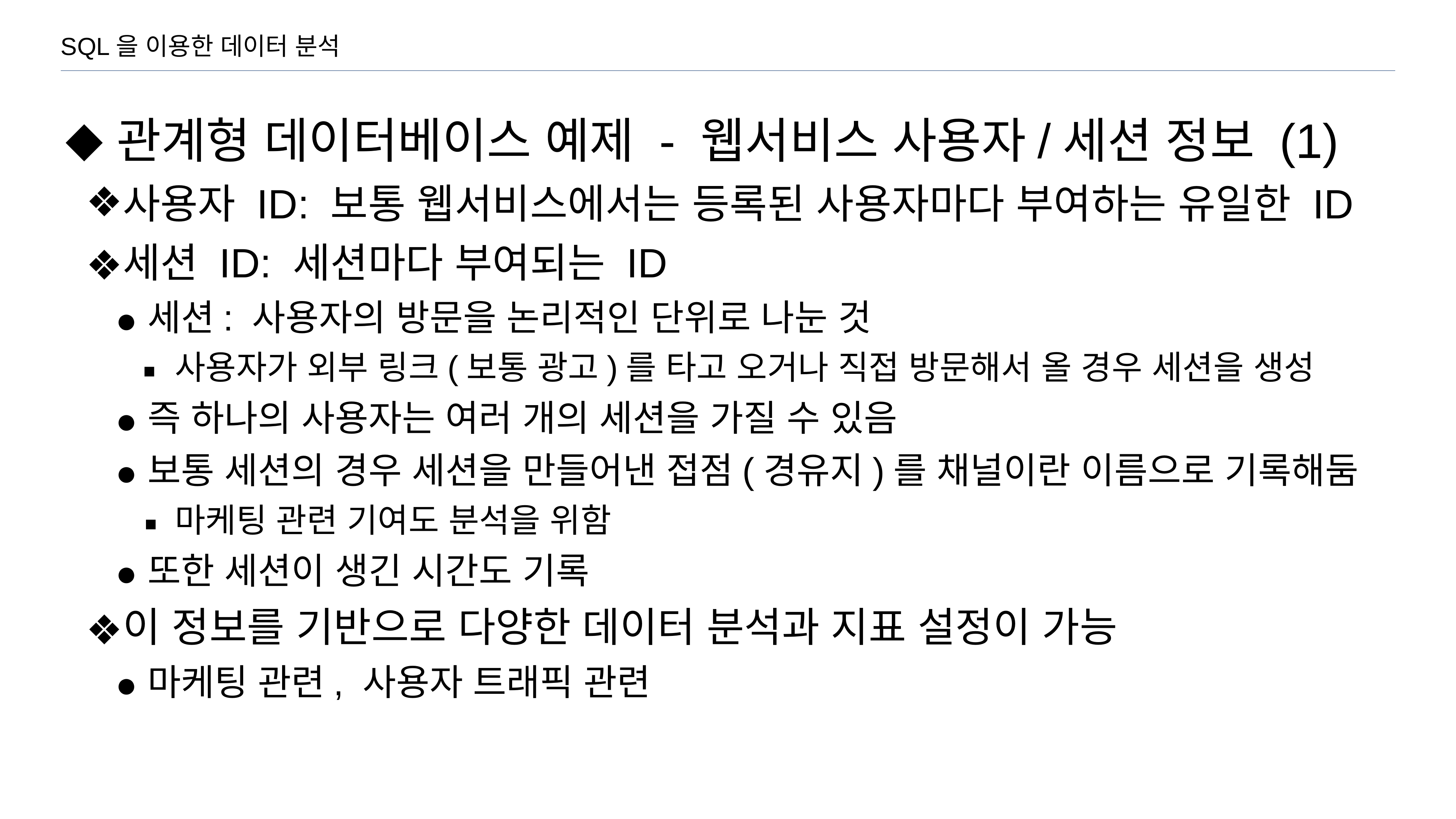

SQL을 이용한 데이터 분석
관계형 데이터베이스 예제 - 웹서비스 사용자/세션 정보 (1)
사용자 ID: 보통 웹서비스에서는 등록된 사용자마다 부여하는 유일한 ID
세션 ID: 세션마다 부여되는 ID
세션: 사용자의 방문을 논리적인 단위로 나눈 것
사용자가 외부 링크(보통 광고)를 타고 오거나 직접 방문해서 올 경우 세션을 생성
즉 하나의 사용자는 여러 개의 세션을 가질 수 있음
보통 세션의 경우 세션을 만들어낸 접점(경유지)를 채널이란 이름으로 기록해둠
마케팅 관련 기여도 분석을 위함
또한 세션이 생긴 시간도 기록
이 정보를 기반으로 다양한 데이터 분석과 지표 설정이 가능
마케팅 관련, 사용자 트래픽 관련